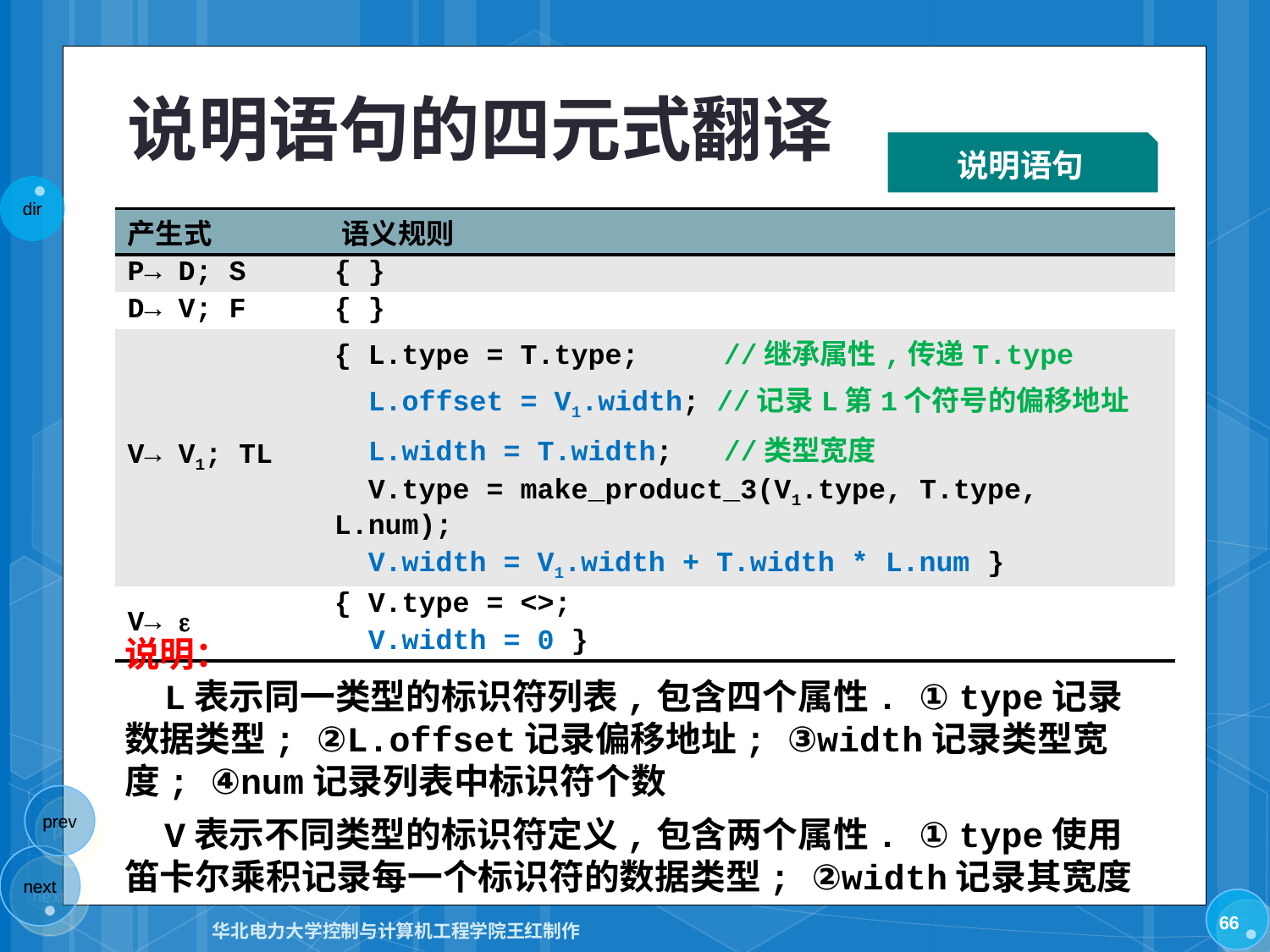

# 说明语句的四元式翻译
说明语句
| 产生式 | 语义规则 |
| --- | --- |
| P→ D; S | { } |
| D→ V; F | { } |
| V→ V1; TL | { L.type = T.type; //继承属性,传递T.type L.offset = V1.width; //记录L第1个符号的偏移地址 L.width = T.width; //类型宽度 V.type = make\_product\_3(V1.type, T.type, L.num); V.width = V1.width + T.width \* L.num } |
| V→ ε | { V.type = <>; V.width = 0 } |
说明：
    L表示同一类型的标识符列表,包含四个属性. ① type记录数据类型; ②L.offset记录偏移地址; ③width记录类型宽度; ④num记录列表中标识符个数
    V表示不同类型的标识符定义,包含两个属性. ① type使用笛卡尔乘积记录每一个标识符的数据类型; ②width记录其宽度
66
华北电力大学控制与计算机工程学院王红制作